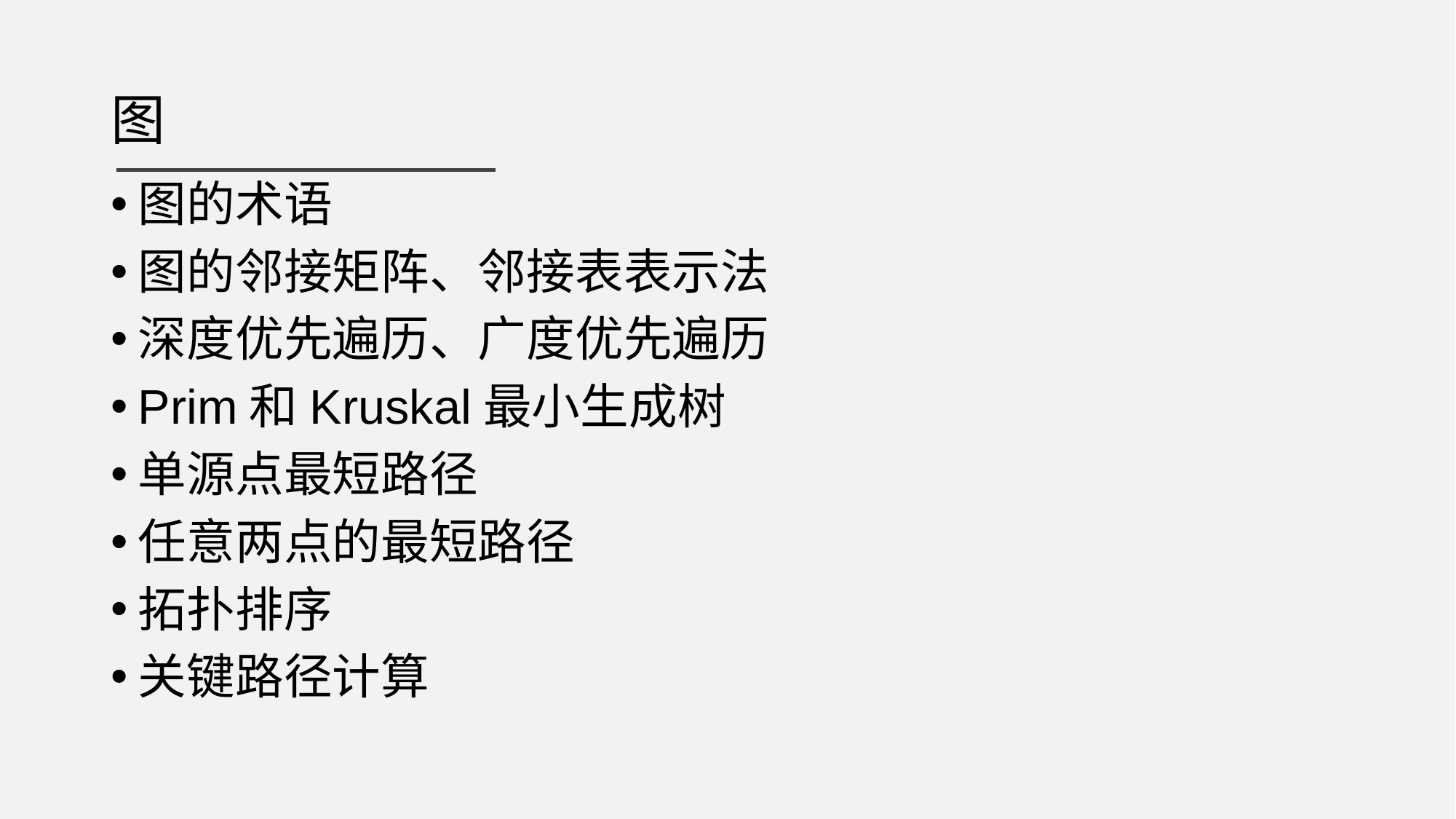

# 图
图的术语
图的邻接矩阵、邻接表表示法
深度优先遍历、广度优先遍历
Prim和Kruskal最小生成树
单源点最短路径
任意两点的最短路径
拓扑排序
关键路径计算